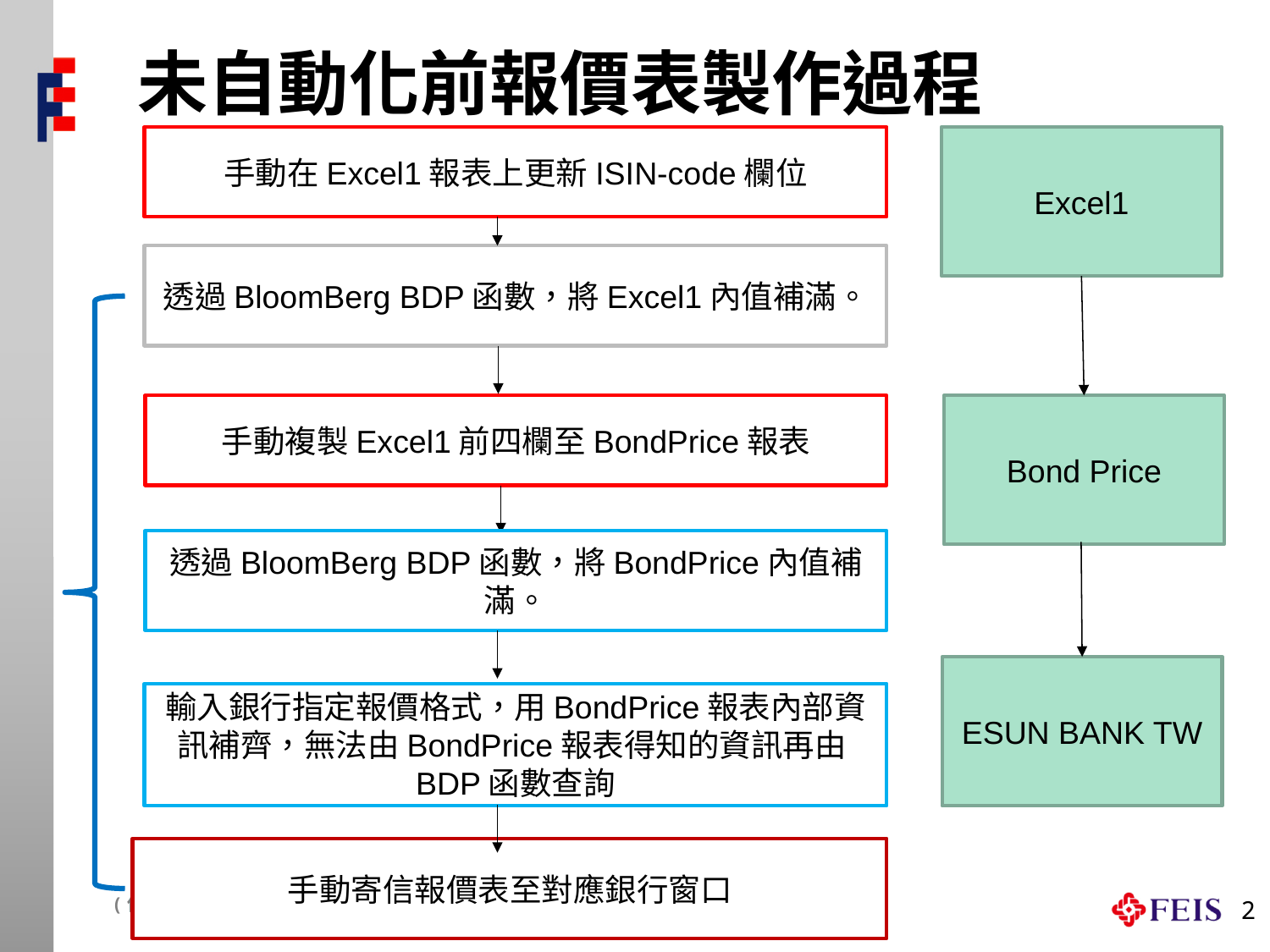

# 未自動化前報價表製作過程
手動在Excel1報表上更新ISIN-code欄位
Excel1
透過BloomBerg BDP函數，將Excel1內值補滿。

手動複製Excel1前四欄至BondPrice報表
Bond Price
透過BloomBerg BDP函數，將BondPrice內值補滿。
ESUN BANK TW
輸入銀行指定報價格式，用BondPrice報表內部資訊補齊，無法由BondPrice報表得知的資訊再由BDP函數查詢
手動寄信報價表至對應銀行窗口
2